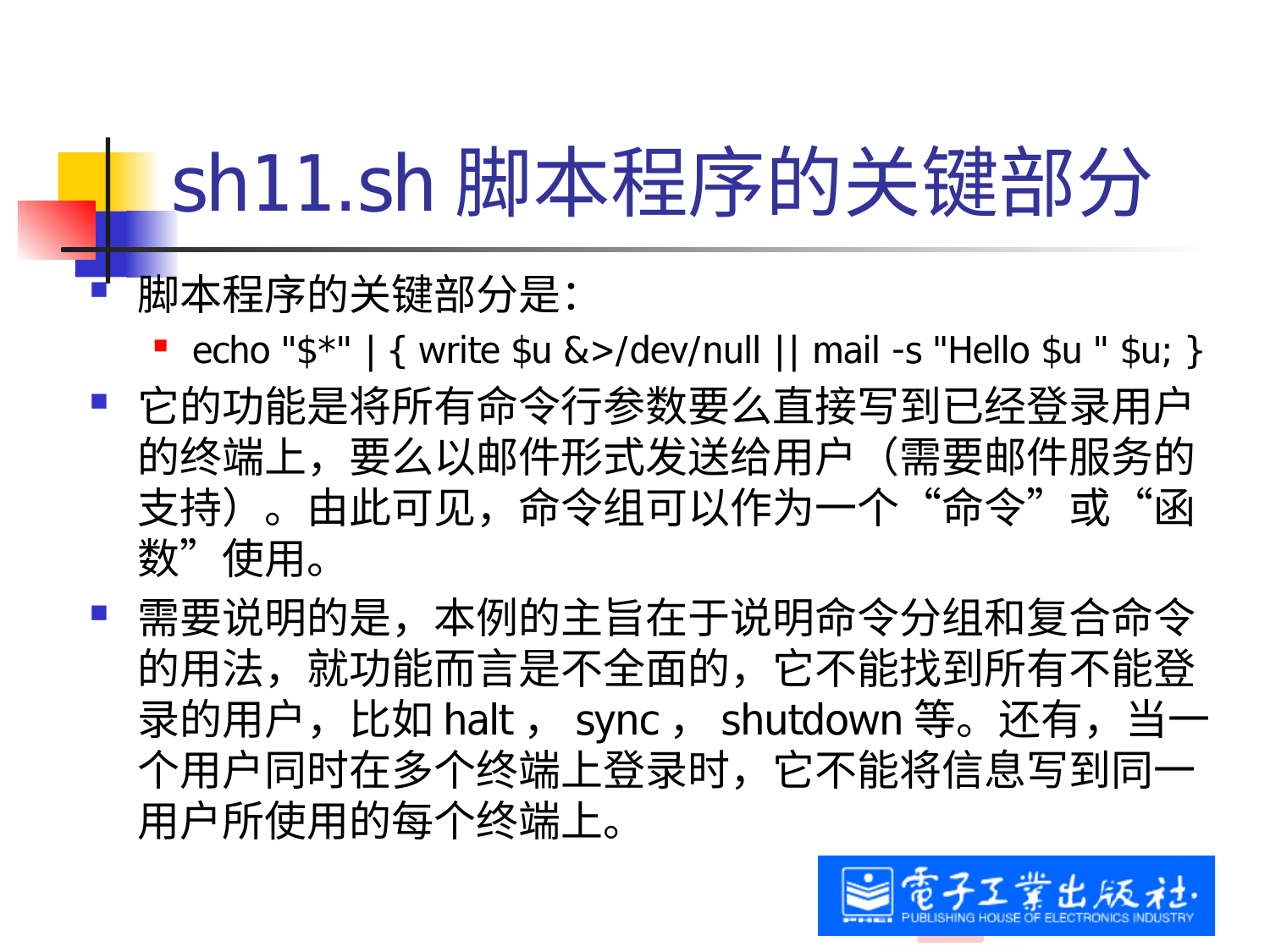

# sh11.sh脚本程序的关键部分
脚本程序的关键部分是：
echo "$*" | { write $u &>/dev/null || mail -s "Hello $u " $u; }
它的功能是将所有命令行参数要么直接写到已经登录用户的终端上，要么以邮件形式发送给用户（需要邮件服务的支持）。由此可见，命令组可以作为一个“命令”或“函数”使用。
需要说明的是，本例的主旨在于说明命令分组和复合命令的用法，就功能而言是不全面的，它不能找到所有不能登录的用户，比如halt，sync，shutdown等。还有，当一个用户同时在多个终端上登录时，它不能将信息写到同一用户所使用的每个终端上。